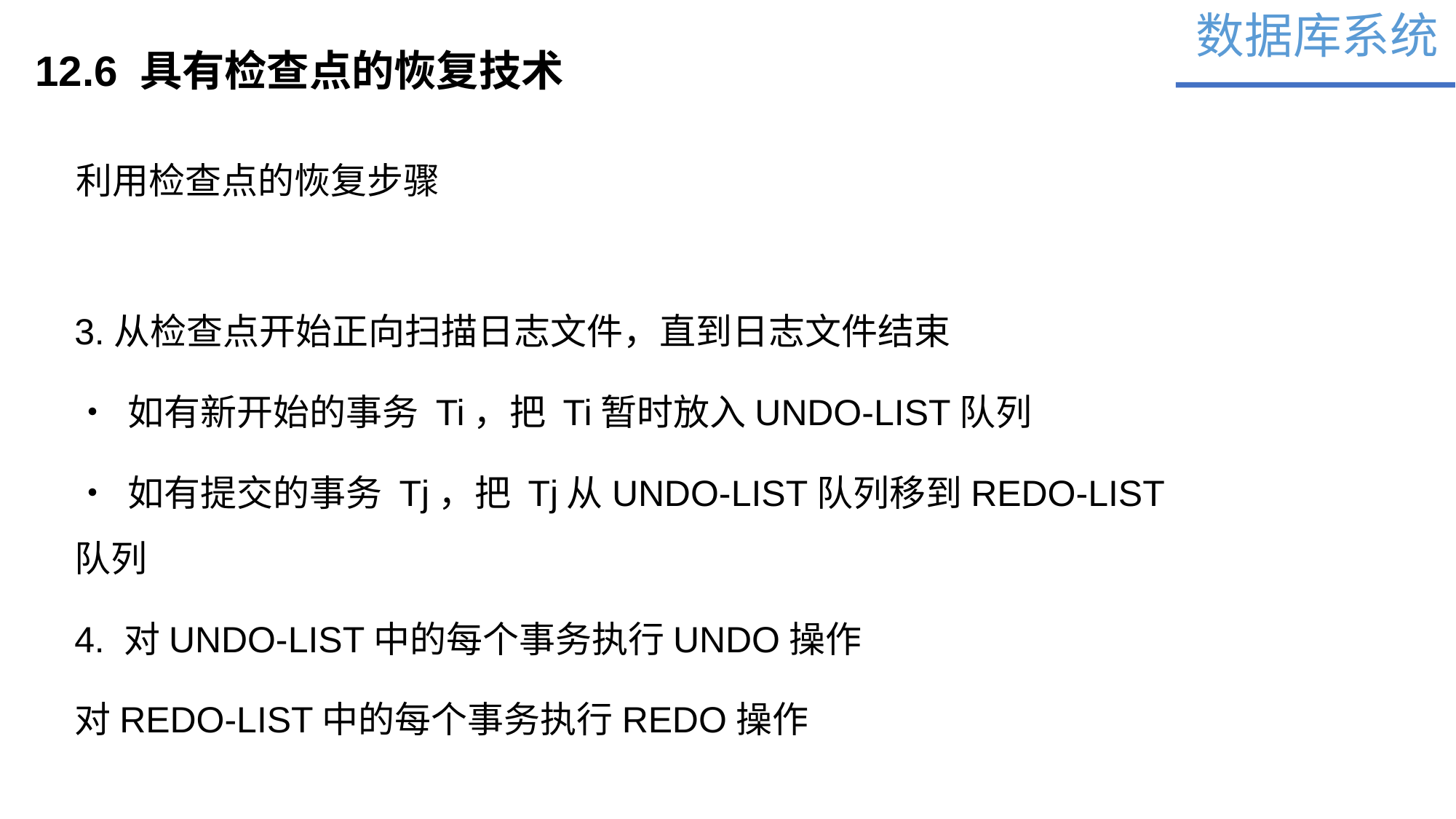

数据库系统
12.6 具有检查点的恢复技术

利用检查点的恢复步骤
3.从检查点开始正向扫描日志文件，直到日志文件结束
• 如有新开始的事务 Ti，把 Ti暂时放入UNDO-LIST队列
• 如有提交的事务 Tj，把 Tj从UNDO-LIST队列移到REDO-LIST队列
4. 对UNDO-LIST中的每个事务执行UNDO操作
对REDO-LIST中的每个事务执行REDO操作